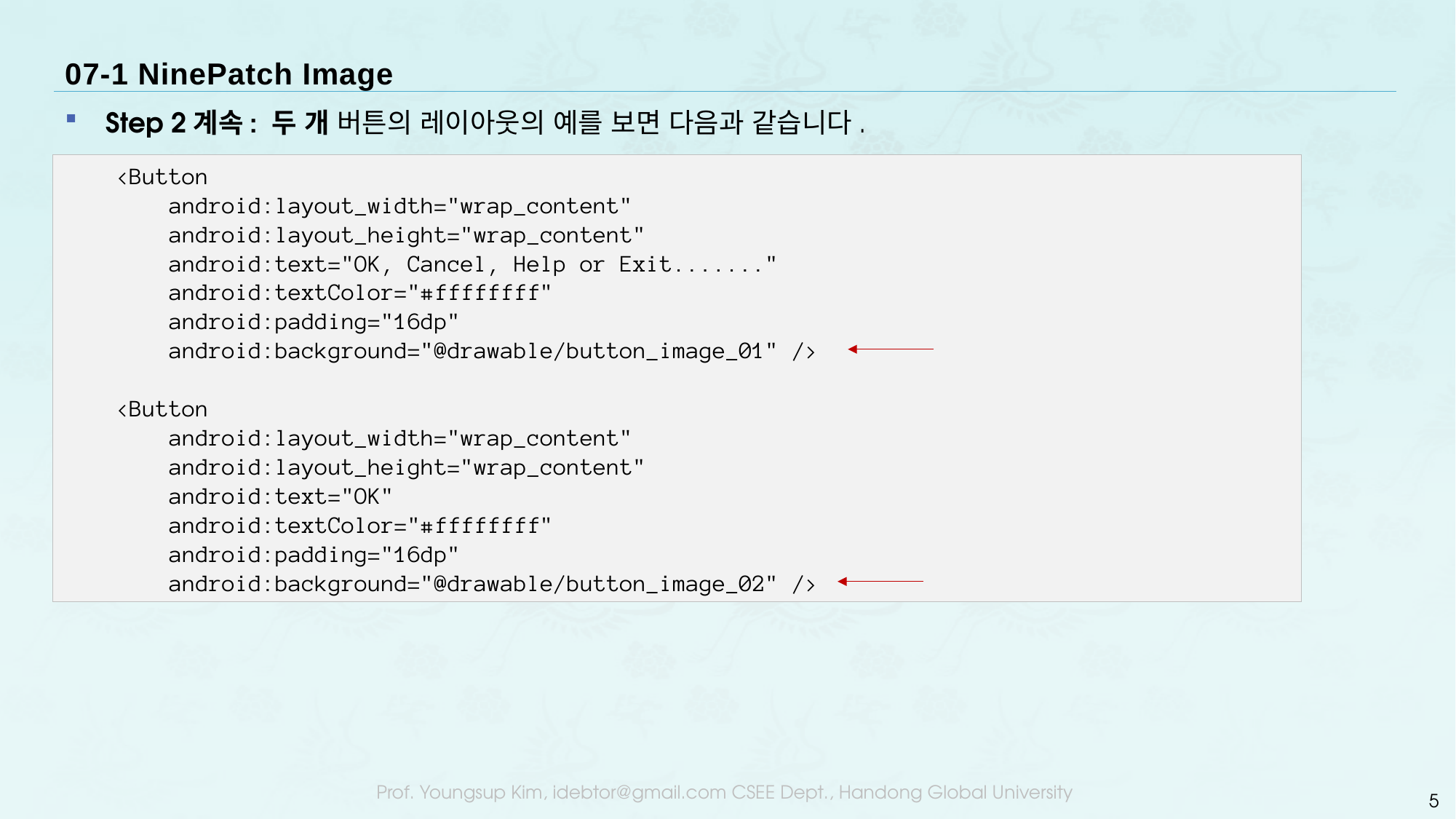

# 07-1 NinePatch Image
Step 2계속: 두 개 버튼의 레이아웃의 예를 보면 다음과 같습니다.

    <Button
        android:layout_width="wrap_content"
        android:layout_height="wrap_content"
        android:text="OK, Cancel, Help or Exit......."
        android:textColor="#ffffffff"
        android:padding="16dp"
        android:background="@drawable/button_image_01" />

    <Button
        android:layout_width="wrap_content"
        android:layout_height="wrap_content"
        android:text="OK"
        android:textColor="#ffffffff"
        android:padding="16dp"
        android:background="@drawable/button_image_02" />
5